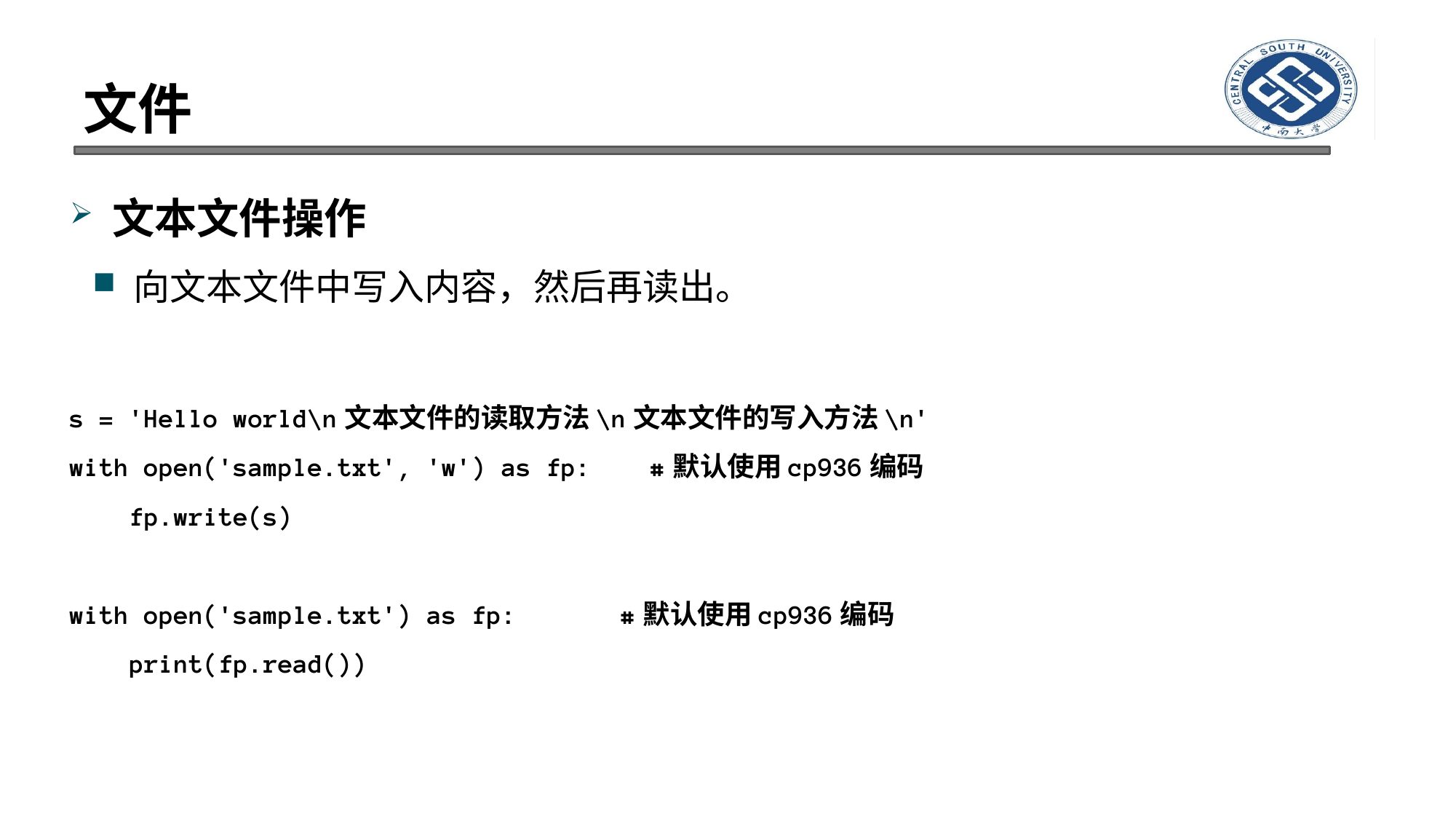

# 文件
文本文件操作
向文本文件中写入内容，然后再读出。

s = 'Hello world\n文本文件的读取方法\n文本文件的写入方法\n'
with open('sample.txt', 'w') as fp:    #默认使用cp936编码
    fp.write(s)

with open('sample.txt') as fp:       #默认使用cp936编码
    print(fp.read())